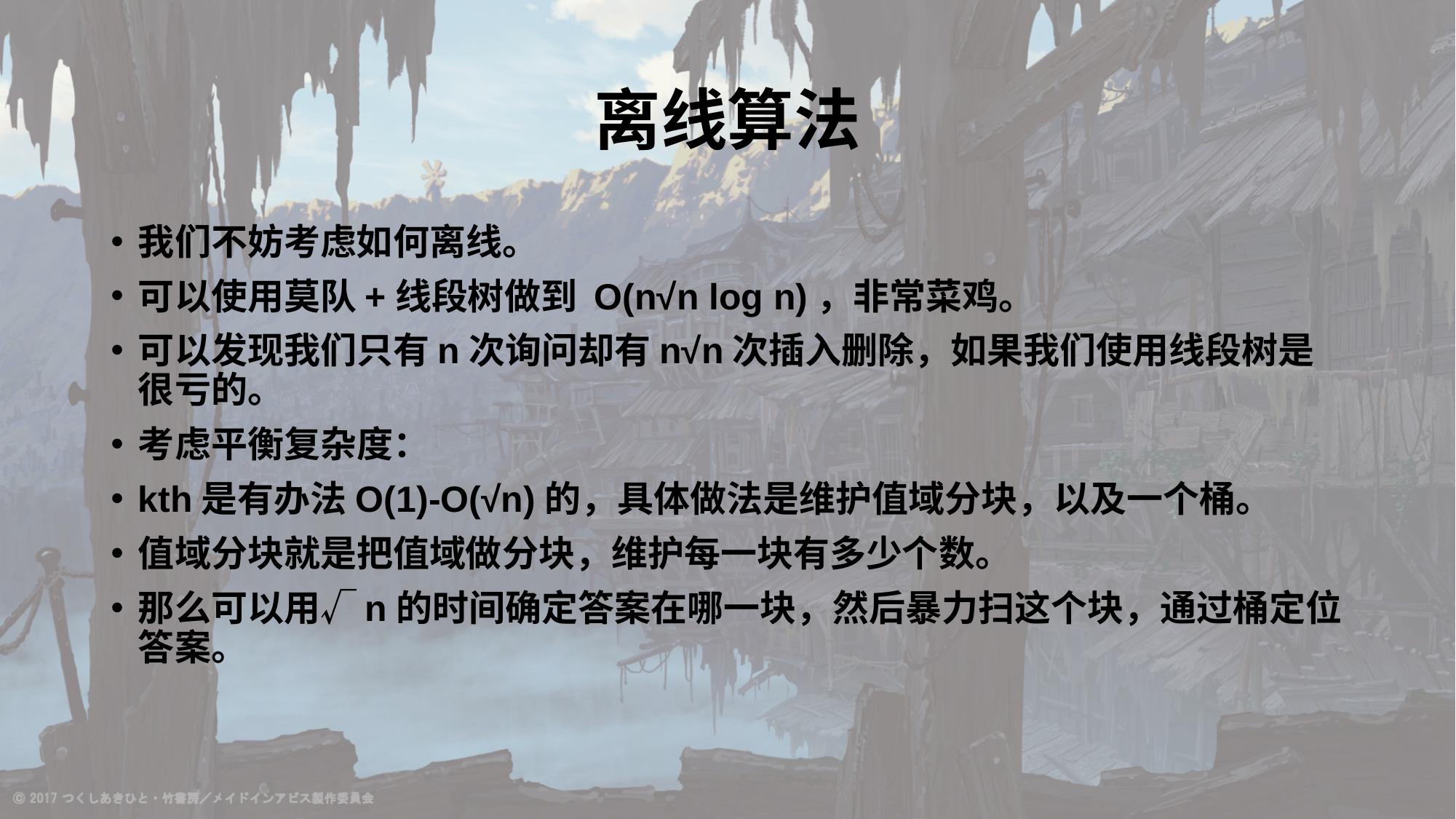

# 离线算法
我们不妨考虑如何离线。
可以使用莫队+线段树做到 O(n√n log n)，非常菜鸡。
可以发现我们只有n次询问却有n√n次插入删除，如果我们使用线段树是很亏的。
考虑平衡复杂度：
kth是有办法O(1)-O(√n)的，具体做法是维护值域分块，以及一个桶。
值域分块就是把值域做分块，维护每一块有多少个数。
那么可以用√n的时间确定答案在哪一块，然后暴力扫这个块，通过桶定位答案。